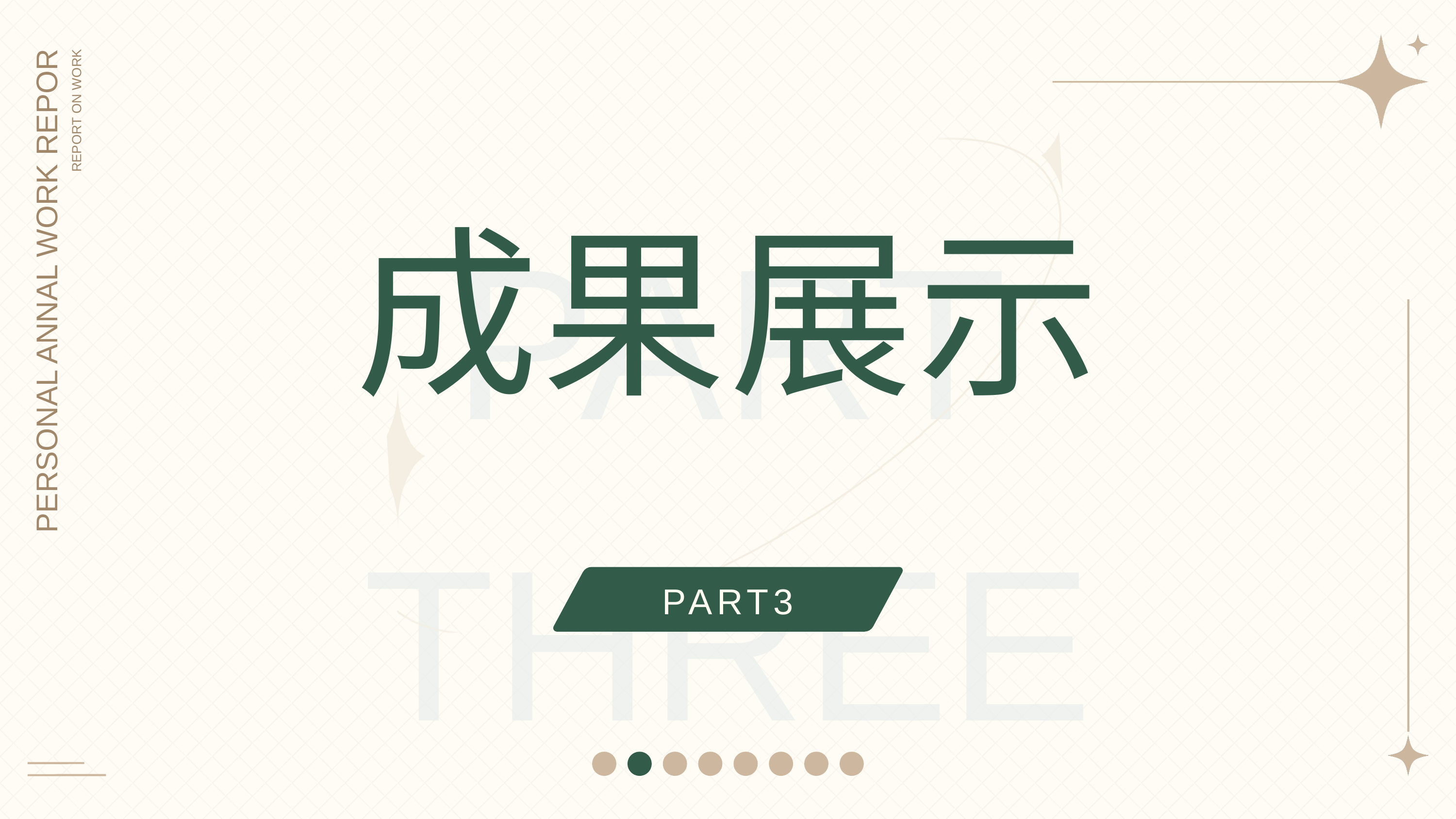

PART THREE
成果展示

PERSONAL ANNAL WORK REPOR
REPORT ON WORK

PART3